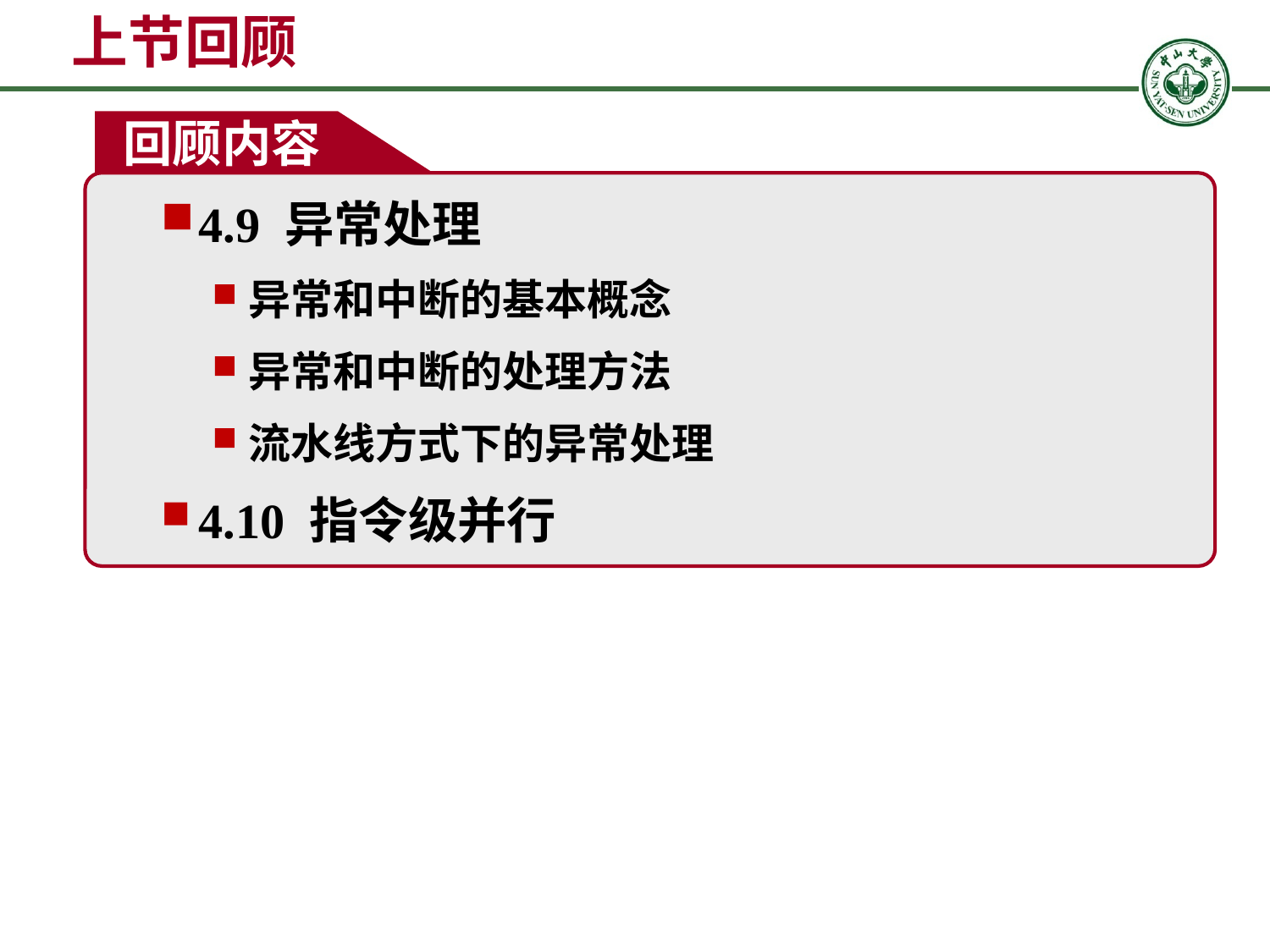

上节回顾
回顾内容

4.9 异常处理
异常和中断的基本概念
异常和中断的处理方法
流水线方式下的异常处理
4.10 指令级并行